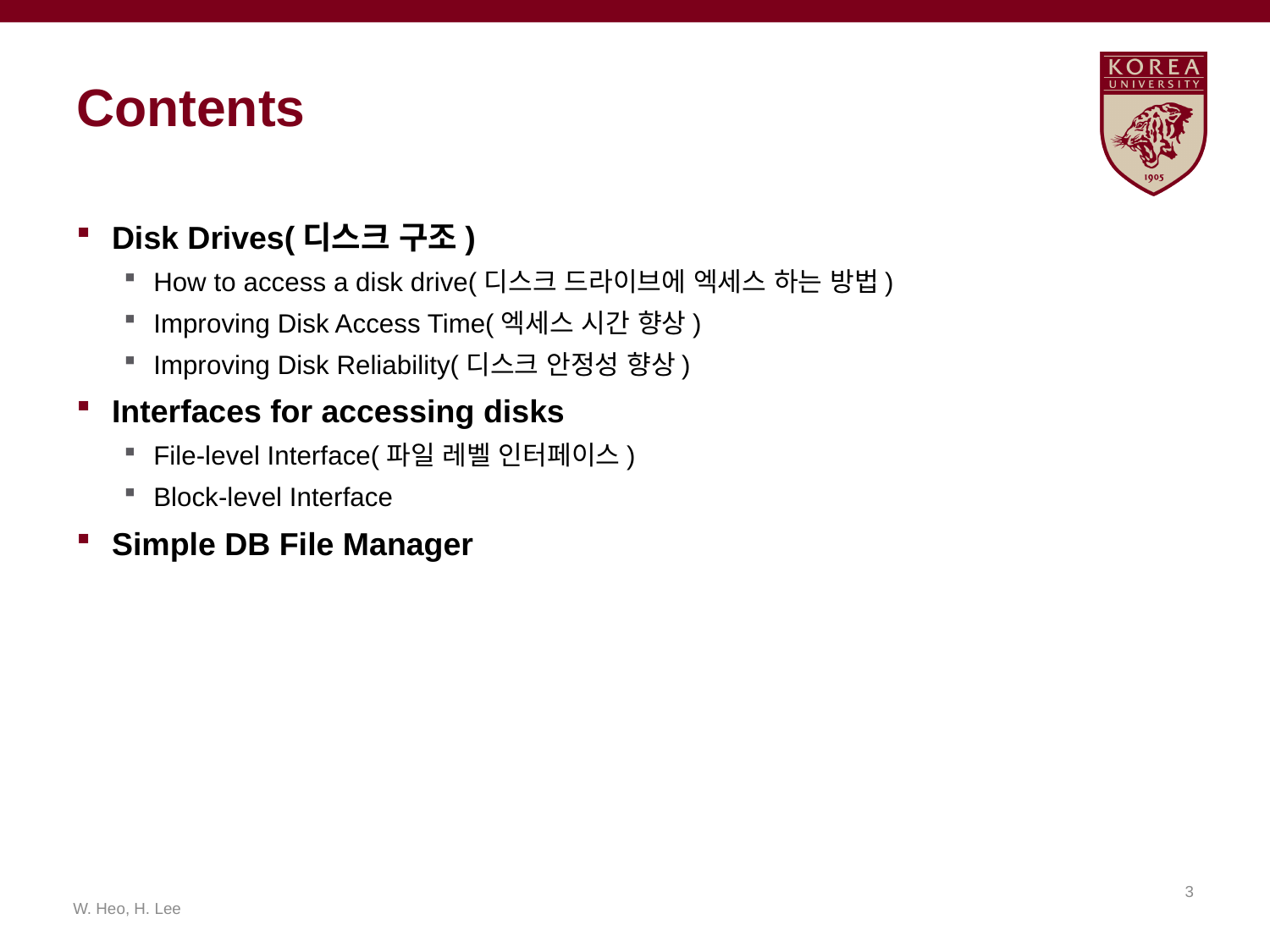

# Contents
Disk Drives(디스크 구조)
How to access a disk drive(디스크 드라이브에 엑세스 하는 방법)
Improving Disk Access Time(엑세스 시간 향상)
Improving Disk Reliability(디스크 안정성 향상)
Interfaces for accessing disks
File-level Interface(파일 레벨 인터페이스)
Block-level Interface
Simple DB File Manager

3